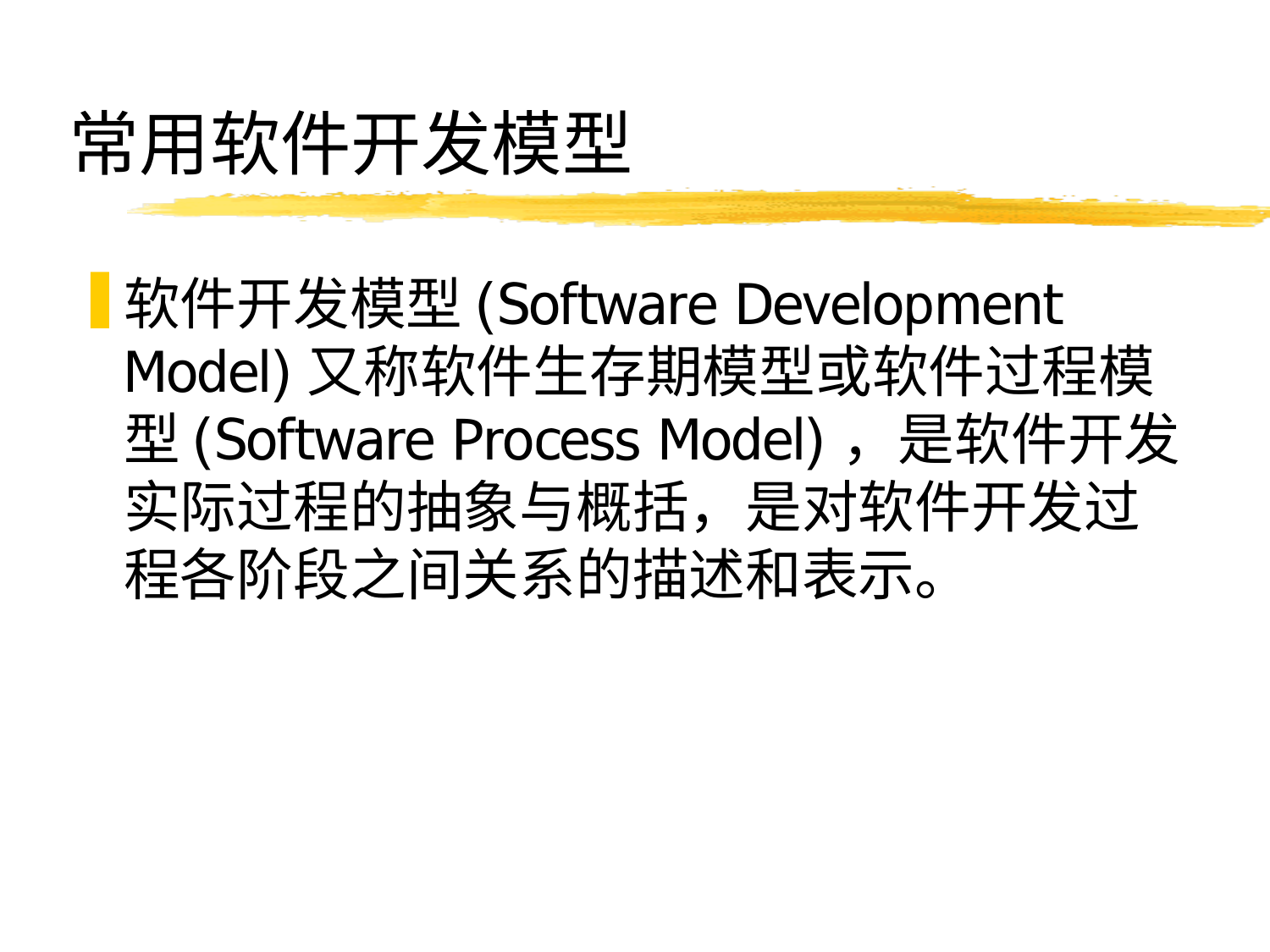

# 常用软件开发模型
软件开发模型(Software Development Model)又称软件生存期模型或软件过程模型(Software Process Model)，是软件开发实际过程的抽象与概括，是对软件开发过程各阶段之间关系的描述和表示。